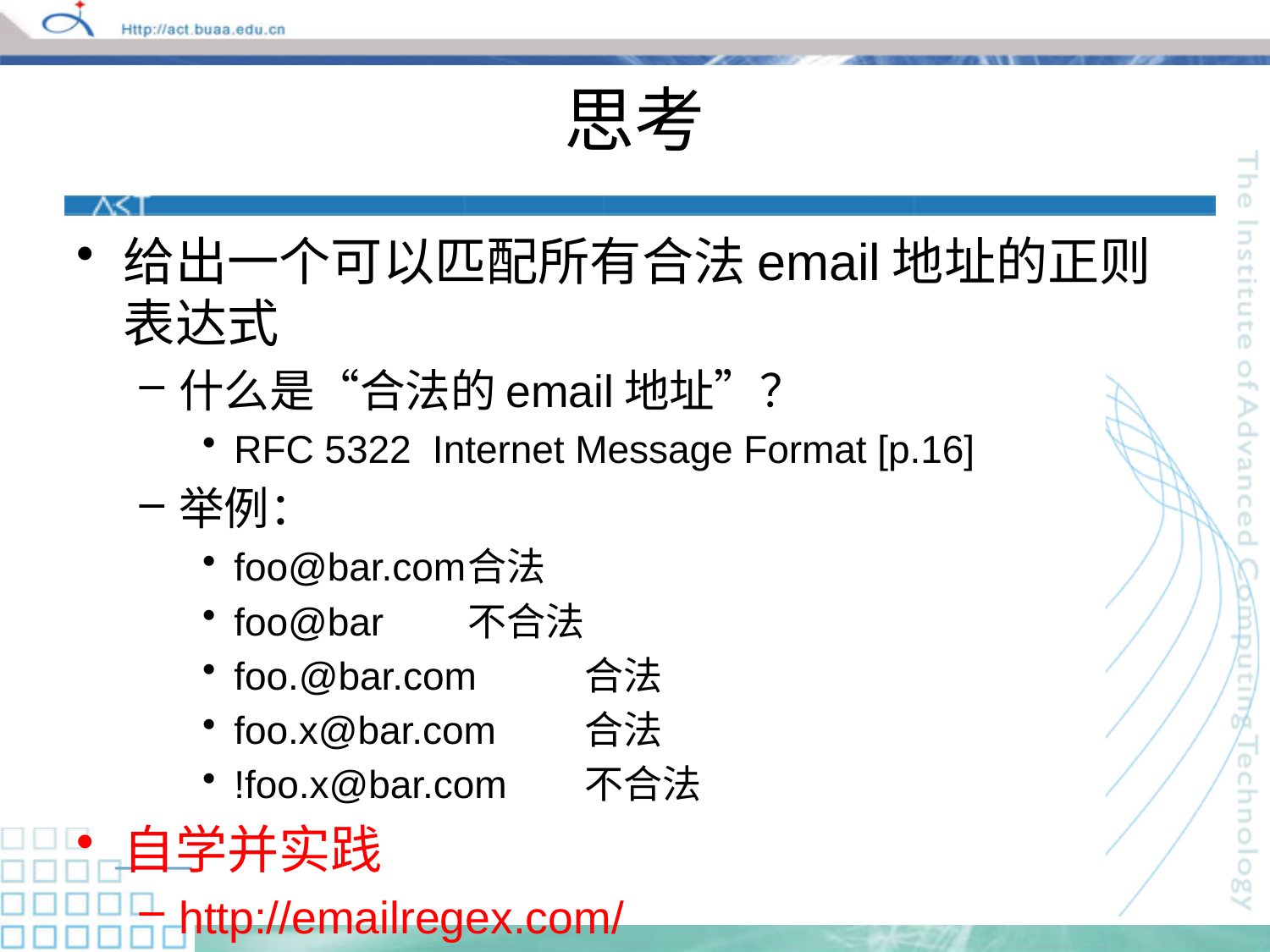

# 思考
给出一个可以匹配所有合法email地址的正则表达式
什么是“合法的email地址”？
RFC 5322  Internet Message Format [p.16]
举例：
foo@bar.com	合法
foo@bar		不合法
foo.@bar.com	合法
foo.x@bar.com	合法
!foo.x@bar.com	不合法
自学并实践
http://emailregex.com/